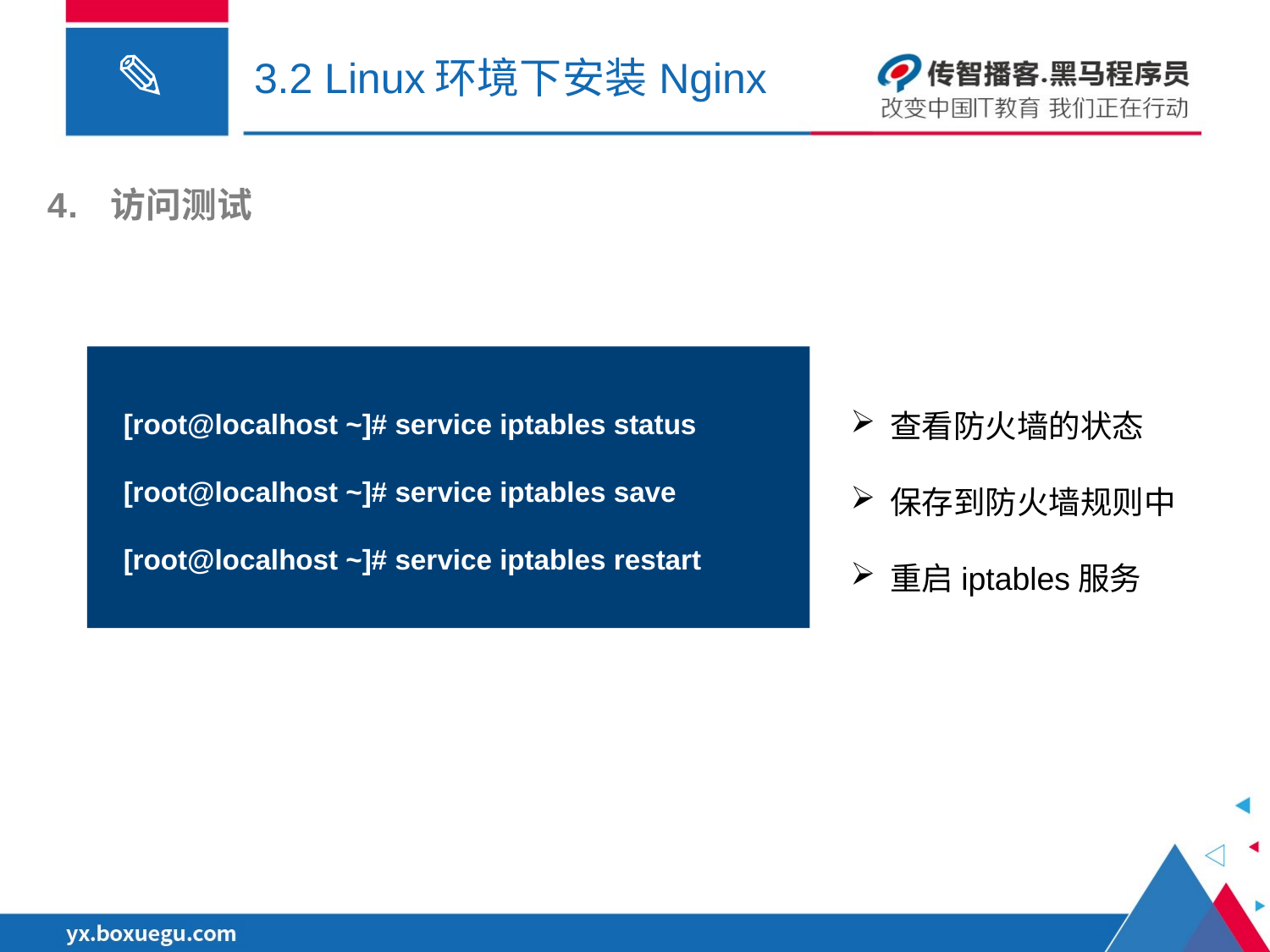

# 3.2 Linux环境下安装Nginx
访问测试

[root@localhost ~]# service iptables status
[root@localhost ~]# service iptables save
[root@localhost ~]# service iptables restart
查看防火墙的状态
保存到防火墙规则中
重启iptables服务